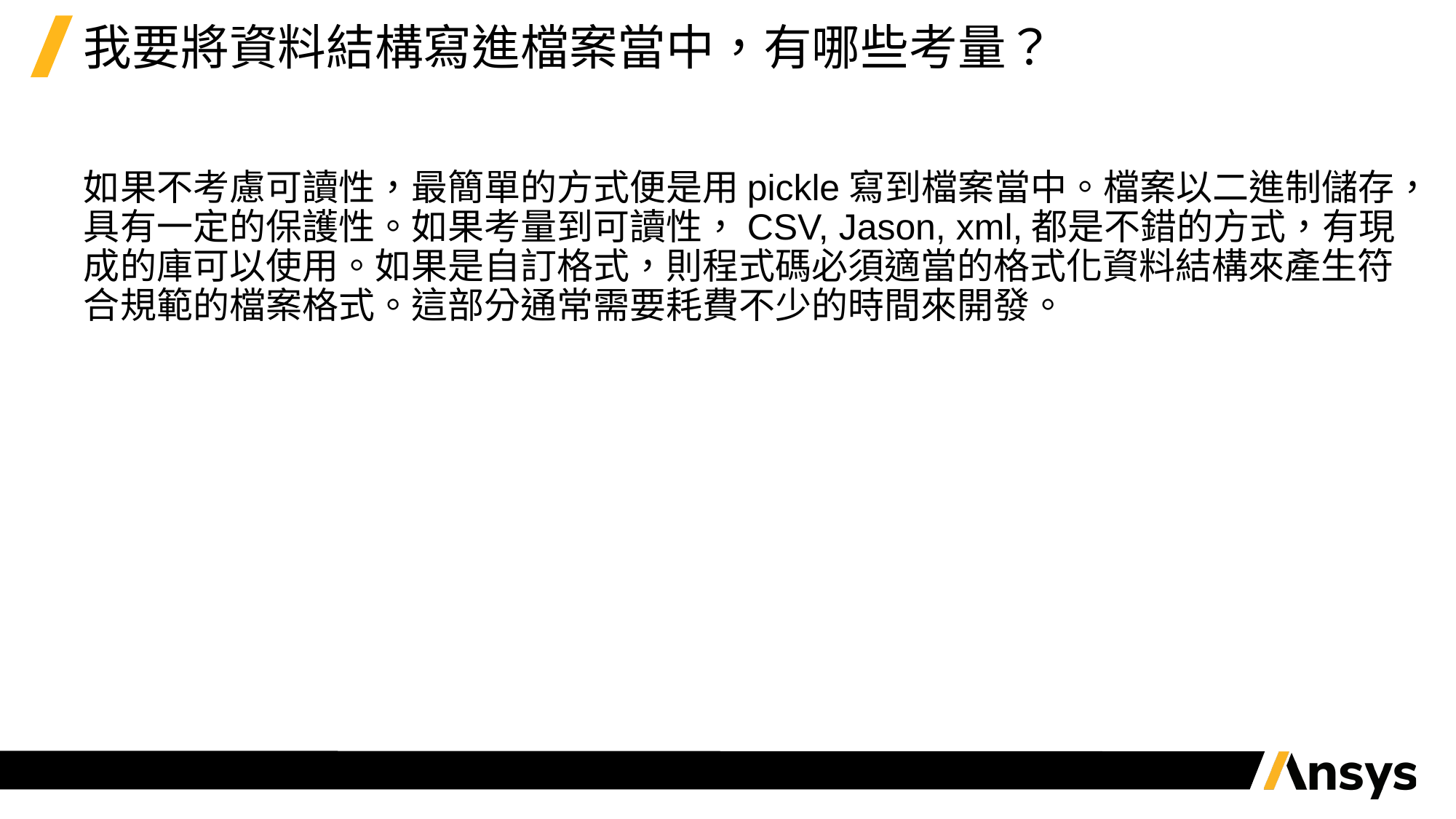

# 我要將資料結構寫進檔案當中，有哪些考量？
如果不考慮可讀性，最簡單的方式便是用pickle寫到檔案當中。檔案以二進制儲存，具有一定的保護性。如果考量到可讀性，CSV, Jason, xml,都是不錯的方式，有現成的庫可以使用。如果是自訂格式，則程式碼必須適當的格式化資料結構來產生符合規範的檔案格式。這部分通常需要耗費不少的時間來開發。